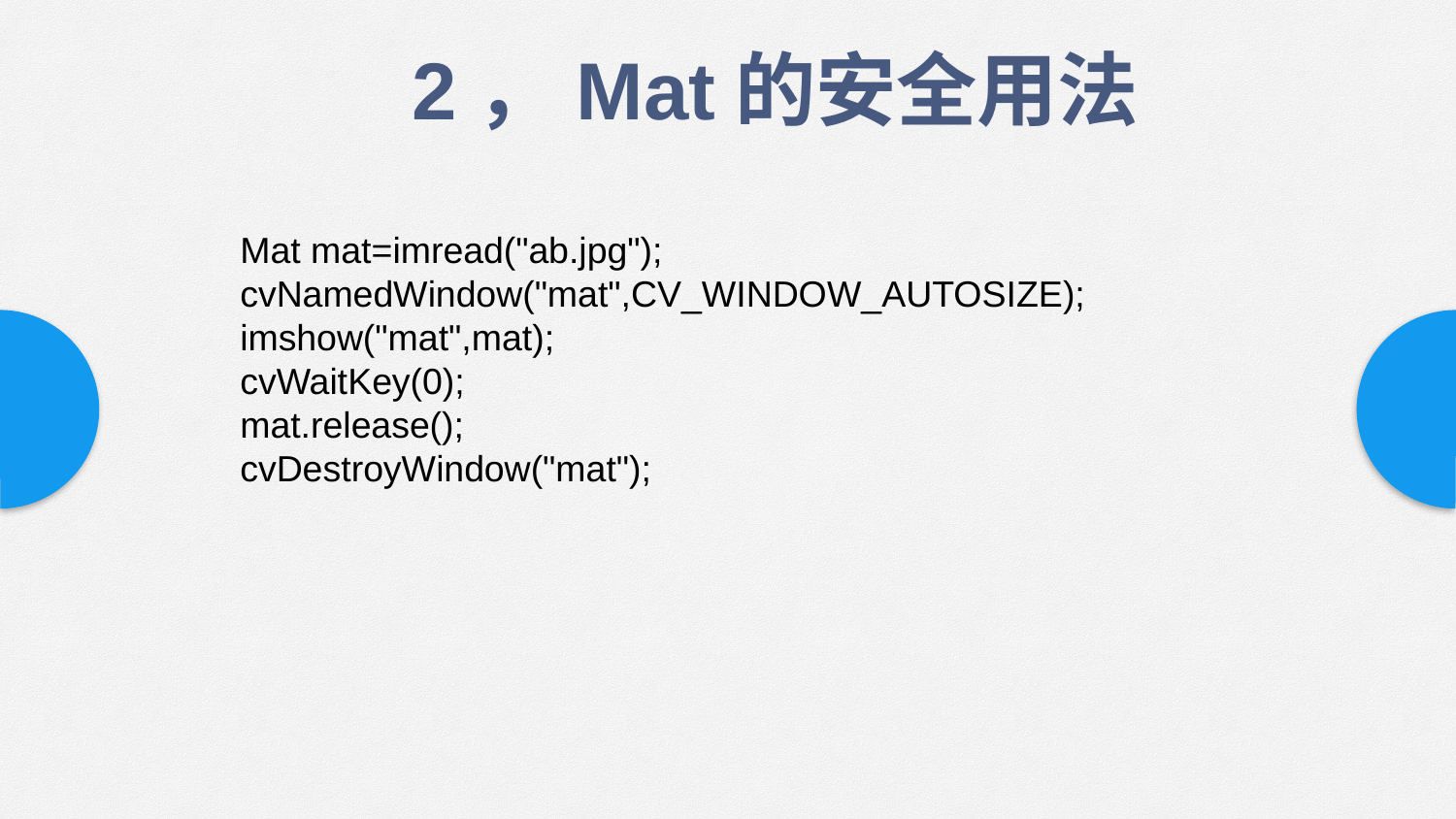

2，Mat的安全用法
   Mat mat=imread("ab.jpg");
   cvNamedWindow("mat",CV_WINDOW_AUTOSIZE);
   imshow("mat",mat);
   cvWaitKey(0);
   mat.release();
   cvDestroyWindow("mat");